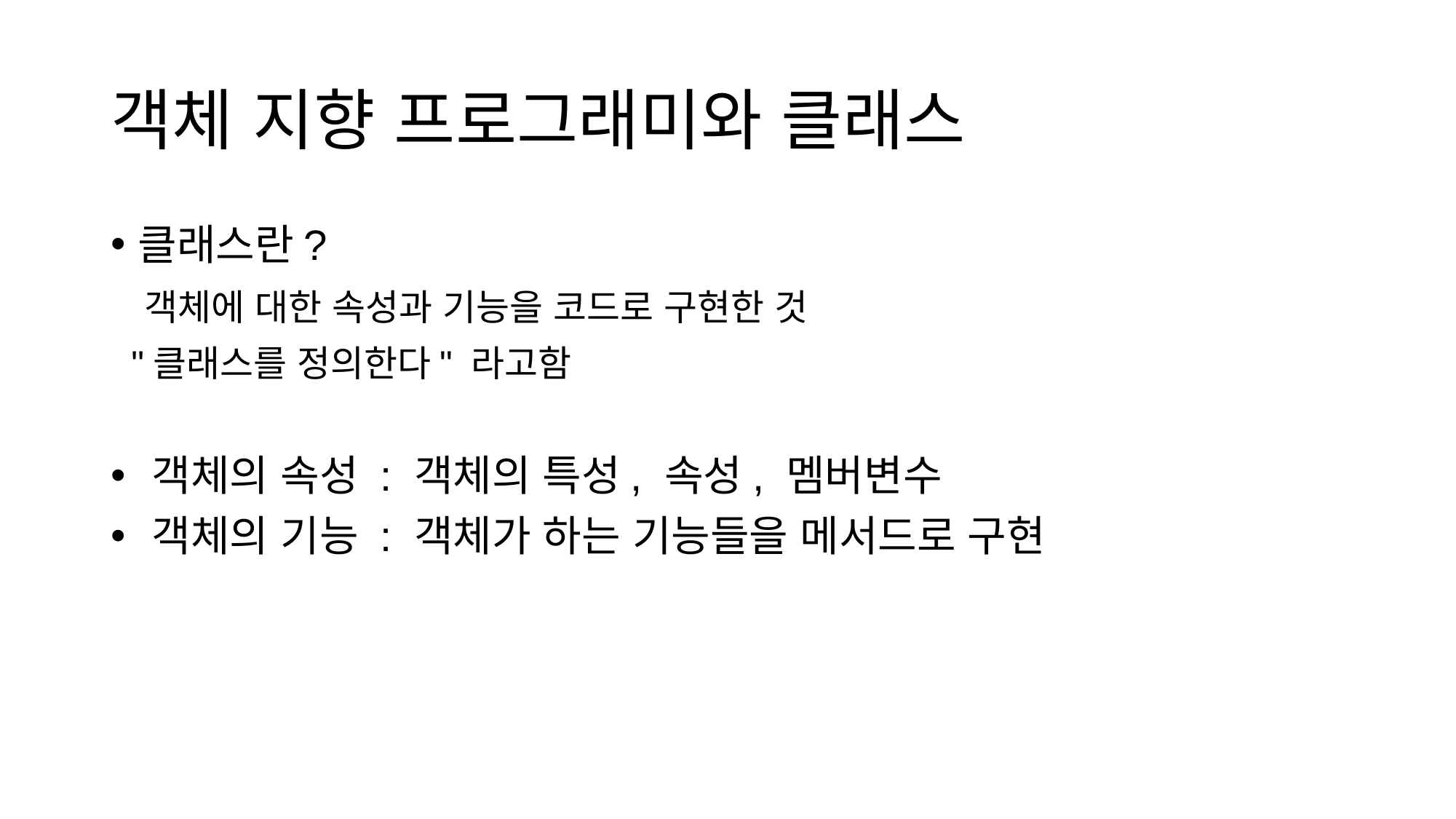

# 객체 지향 프로그래미와 클래스
클래스란?
  객체에 대한 속성과 기능을 코드로 구현한 것
  "클래스를 정의한다" 라고함

객체의 속성 : 객체의 특성, 속성, 멤버변수
객체의 기능 : 객체가 하는 기능들을 메서드로 구현